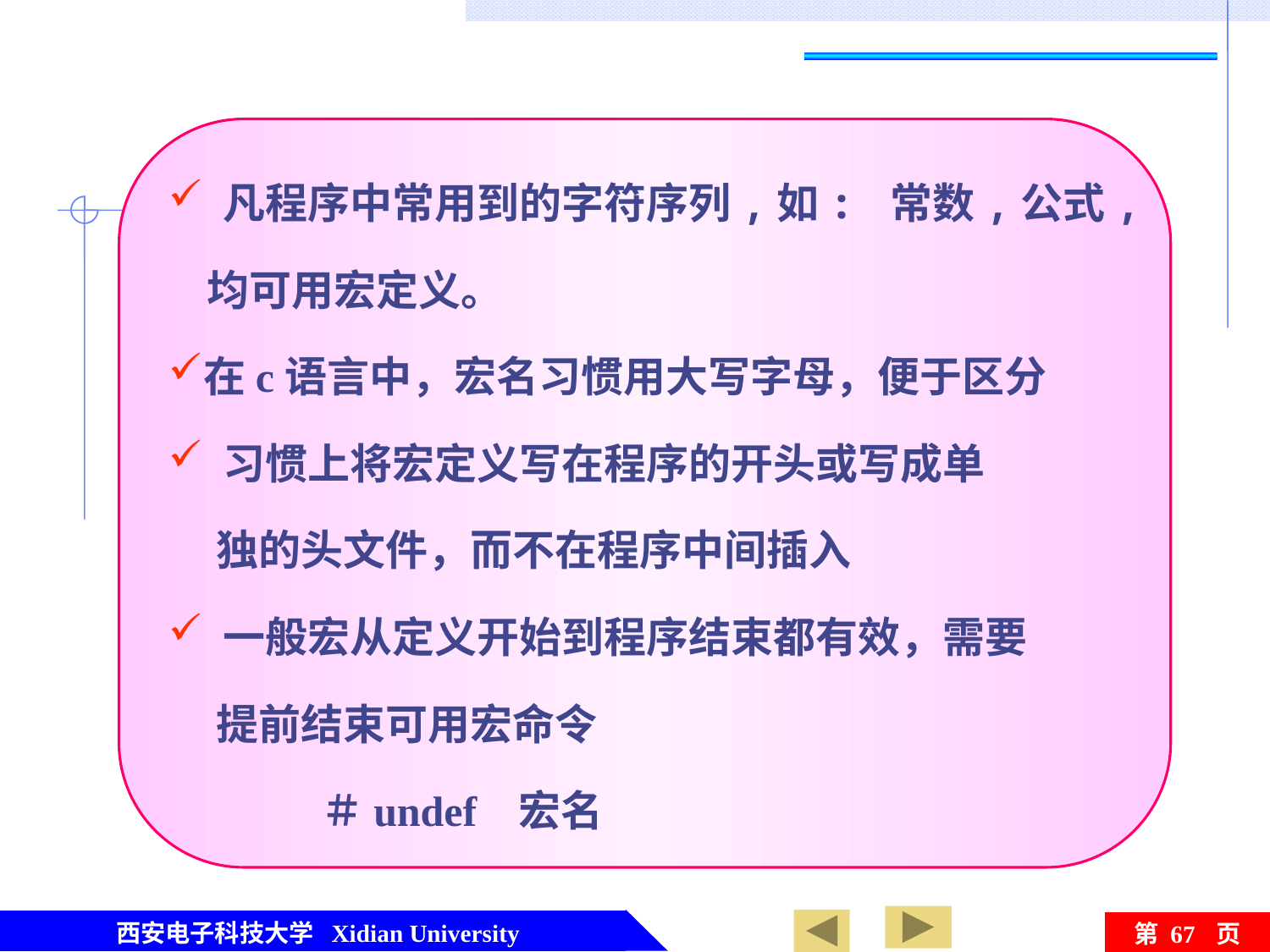

凡程序中常用到的字符序列,如: 常数,公式,
   均可用宏定义。
在c语言中，宏名习惯用大写字母，便于区分
 习惯上将宏定义写在程序的开头或写成单
    独的头文件，而不在程序中间插入
 一般宏从定义开始到程序结束都有效，需要
    提前结束可用宏命令
               ＃undef   宏名